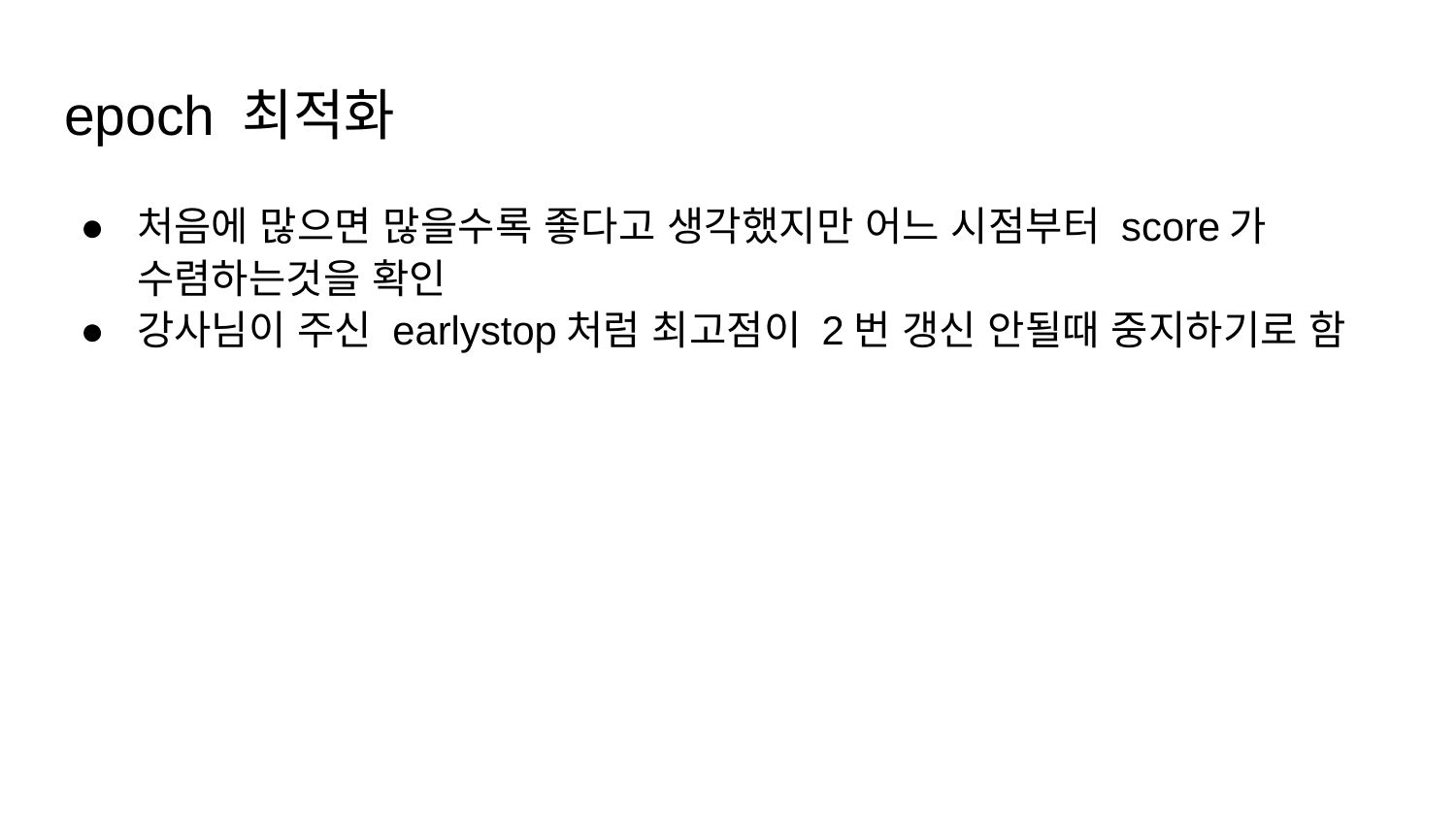

# epoch 최적화
처음에 많으면 많을수록 좋다고 생각했지만 어느 시점부터 score가 수렴하는것을 확인
강사님이 주신 earlystop처럼 최고점이 2번 갱신 안될때 중지하기로 함